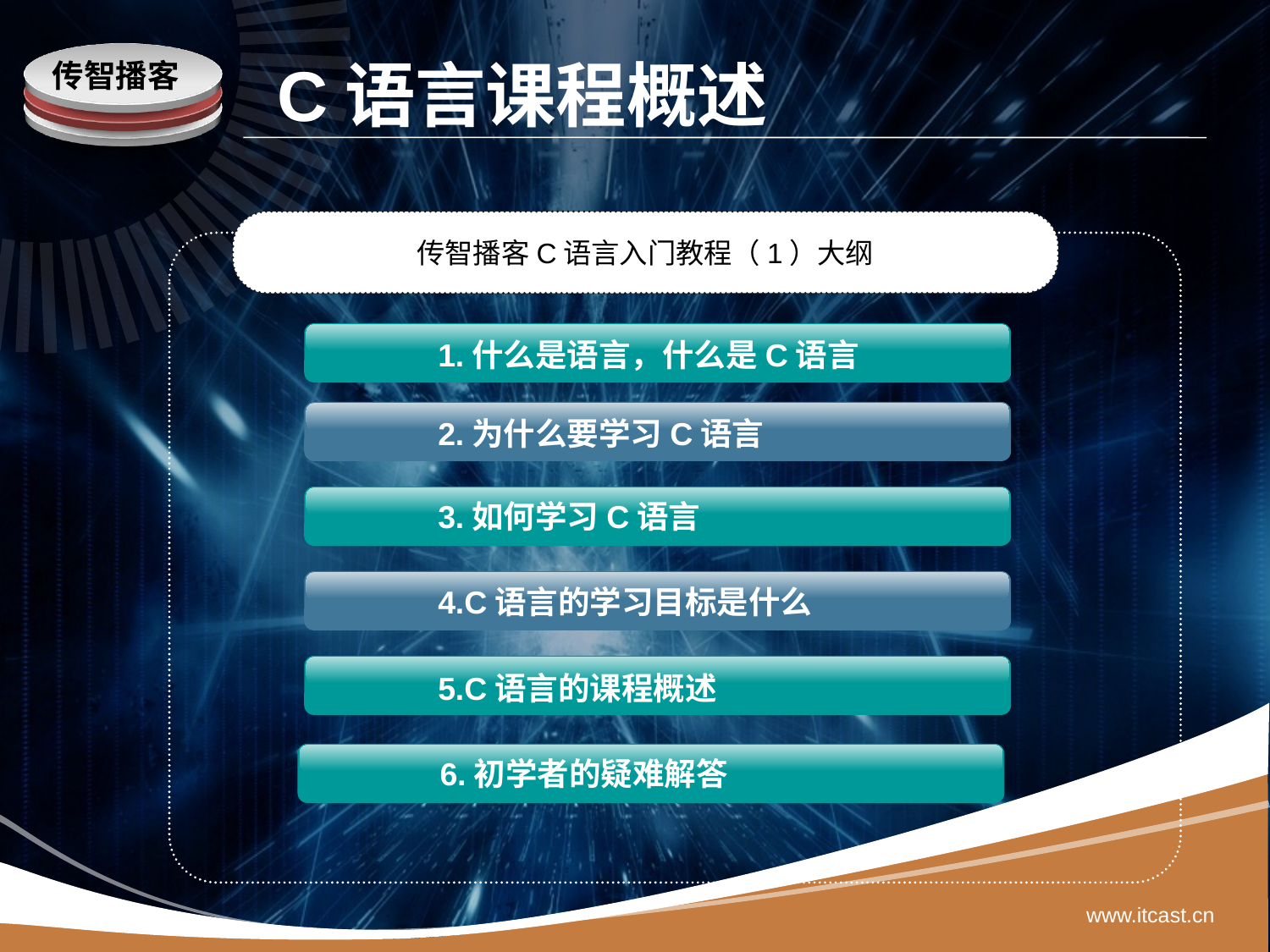

# C语言课程概述
传智播客
传智播客C语言入门教程（1）大纲

 1.什么是语言，什么是C语言

 2.为什么要学习C语言

 3.如何学习C语言

 4.C语言的学习目标是什么

 5.C语言的课程概述

6.初学者的疑难解答
www.itcast.cn